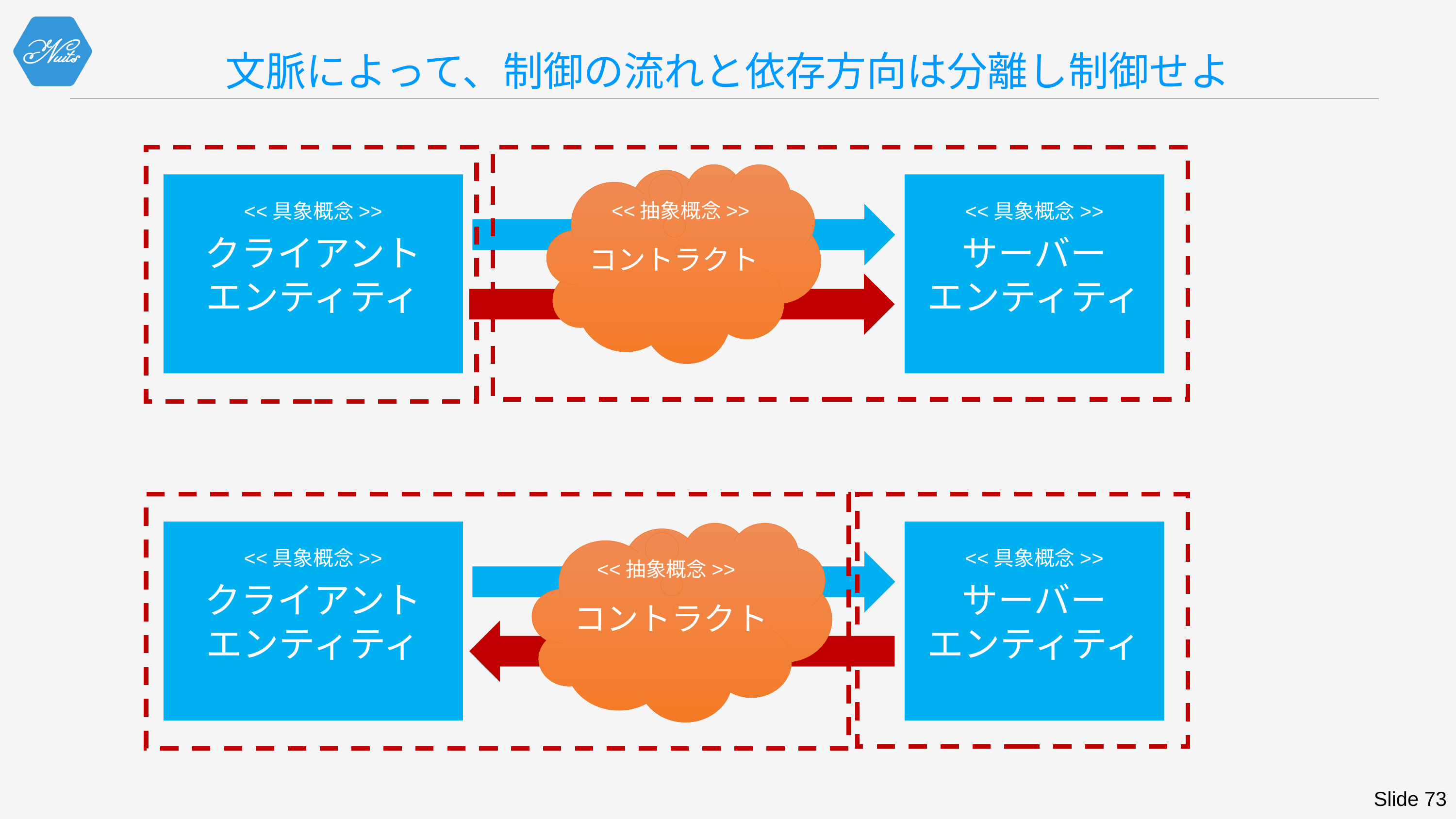

# 文脈によって、制御の流れと依存方向は分離し制御せよ

コントラクト
<<抽象概念>>
サーバー
エンティティ
<<具象概念>>
クライアント
エンティティ
<<具象概念>>

サーバー
エンティティ
<<具象概念>>
クライアント
エンティティ
<<具象概念>>
コントラクト
<<抽象概念>>

Slide 73